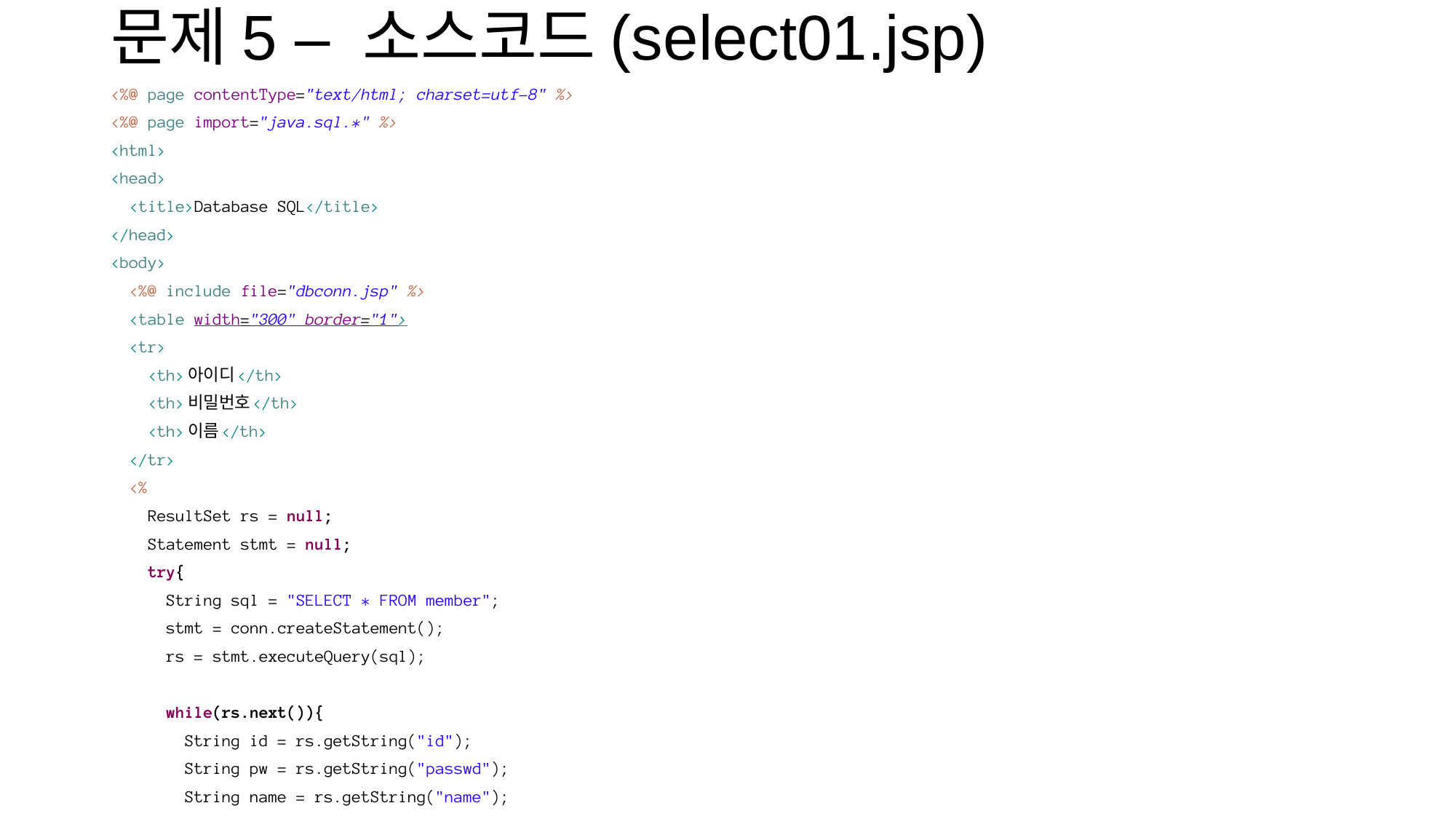

# 문제5 – 소스코드(select01.jsp)
<%@ page contentType="text/html; charset=utf-8" %>
<%@ page import="java.sql.*" %>
<html>
<head>
  <title>Database SQL</title>
</head>
<body>
  <%@ include file="dbconn.jsp" %>
  <table width="300" border="1">
  <tr>
    <th>아이디</th>
    <th>비밀번호</th>
    <th>이름</th>
  </tr>
  <%
    ResultSet rs = null;
    Statement stmt = null;
    try{
      String sql = "SELECT * FROM member";
      stmt = conn.createStatement();
      rs = stmt.executeQuery(sql);

      while(rs.next()){
        String id = rs.getString("id");
        String pw = rs.getString("passwd");
        String name = rs.getString("name");